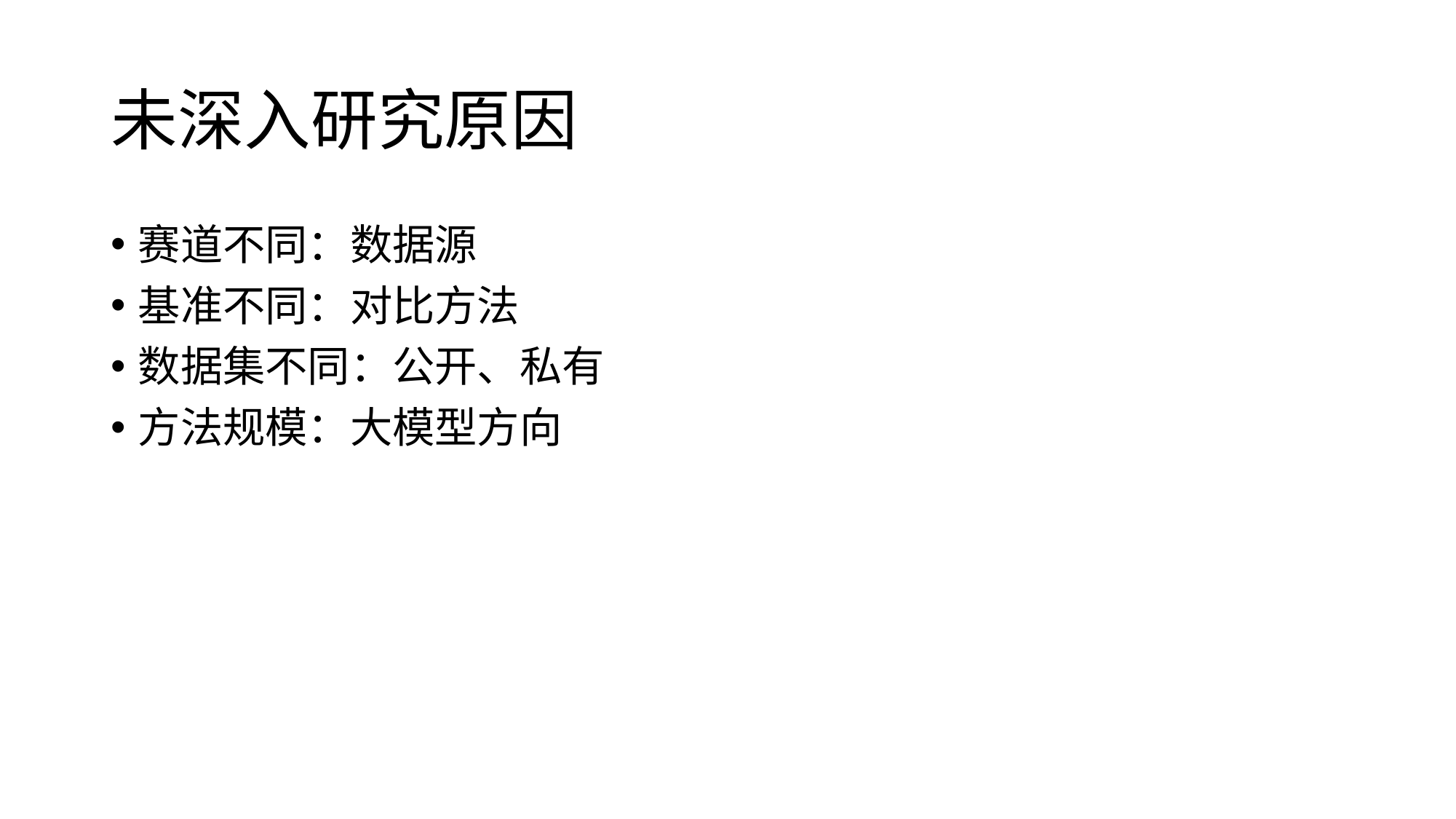

# 未深入研究原因
赛道不同：数据源
基准不同：对比方法
数据集不同：公开、私有
方法规模：大模型方向